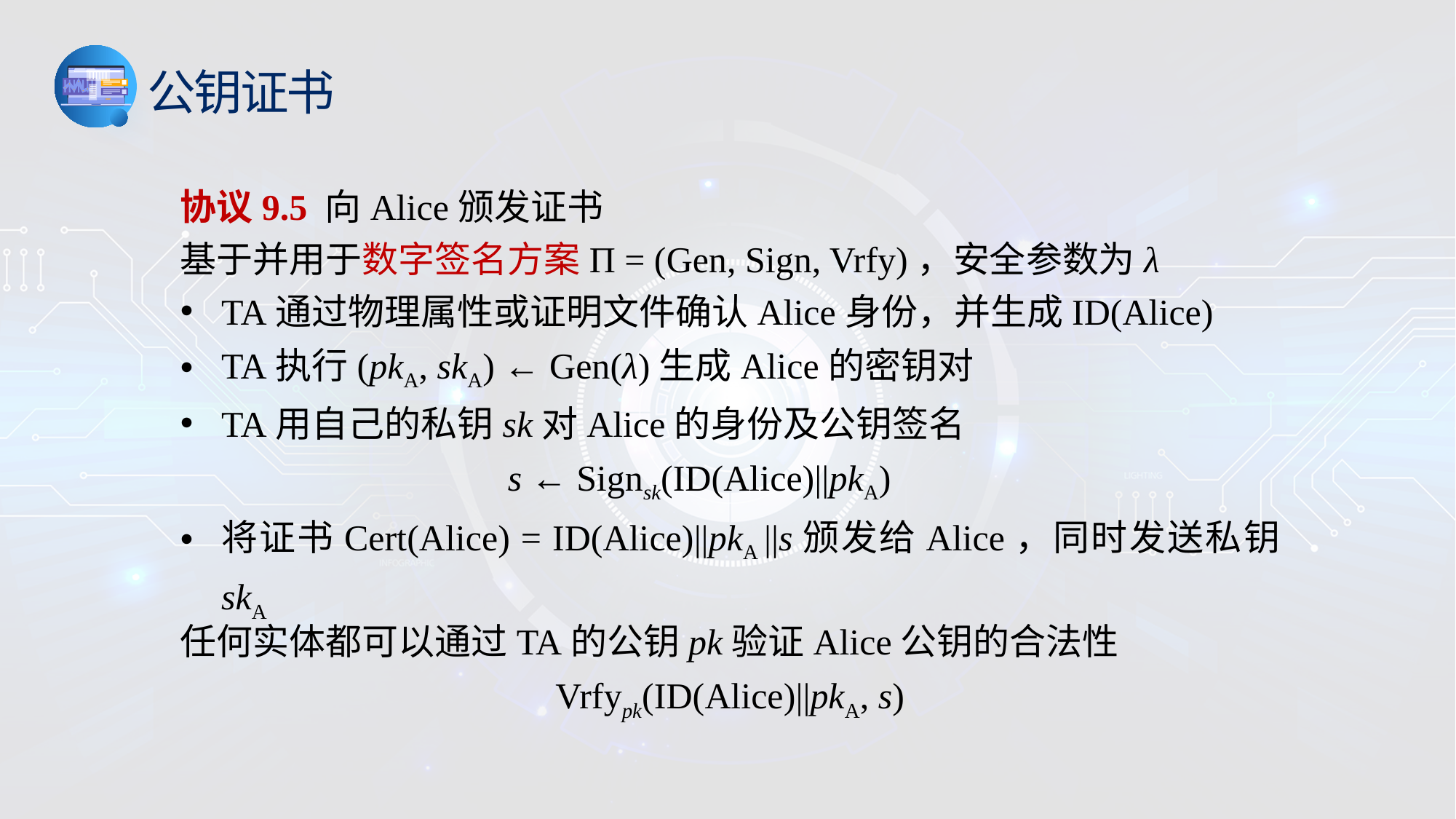

公钥证书

协议9.5 向Alice颁发证书
基于并用于数字签名方案Π = (Gen, Sign, Vrfy)，安全参数为λ
TA通过物理属性或证明文件确认Alice身份，并生成ID(Alice)
TA执行(pkA, skA) ← Gen(λ)生成Alice的密钥对
TA用自己的私钥sk对Alice的身份及公钥签名
			s ← Signsk(ID(Alice)||pkA)
将证书Cert(Alice) = ID(Alice)||pkA ||s颁发给Alice，同时发送私钥skA
任何实体都可以通过TA的公钥pk验证Alice公钥的合法性
Vrfypk(ID(Alice)||pkA, s)